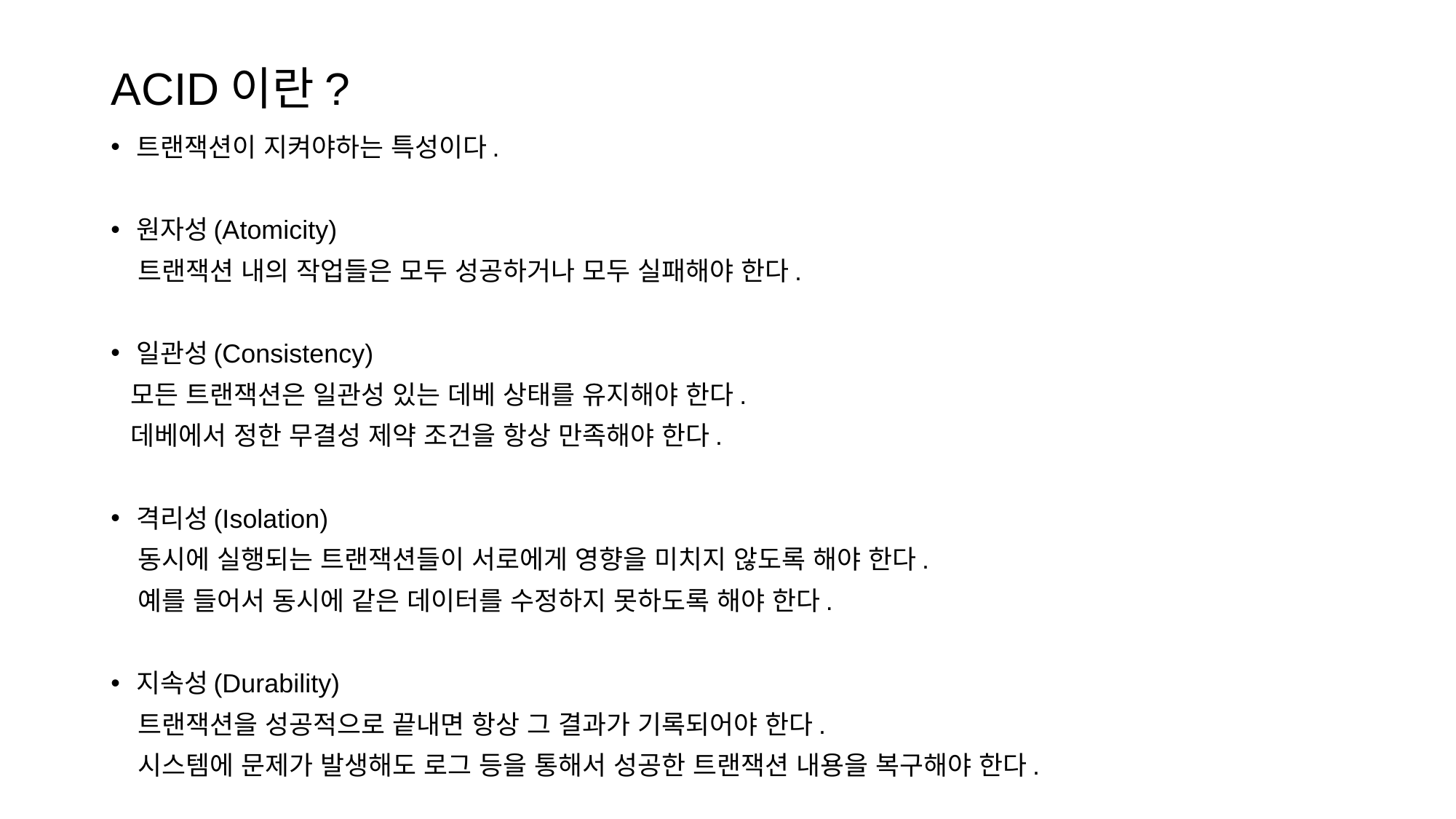

# ACID이란?
트랜잭션이 지켜야하는 특성이다.

원자성(Atomicity)
   트랜잭션 내의 작업들은 모두 성공하거나 모두 실패해야 한다.

일관성(Consistency)
  모든 트랜잭션은 일관성 있는 데베 상태를 유지해야 한다.
  데베에서 정한 무결성 제약 조건을 항상 만족해야 한다.

격리성(Isolation)
   동시에 실행되는 트랜잭션들이 서로에게 영향을 미치지 않도록 해야 한다.
   예를 들어서 동시에 같은 데이터를 수정하지 못하도록 해야 한다.

지속성(Durability)
   트랜잭션을 성공적으로 끝내면 항상 그 결과가 기록되어야 한다.
   시스템에 문제가 발생해도 로그 등을 통해서 성공한 트랜잭션 내용을 복구해야 한다.